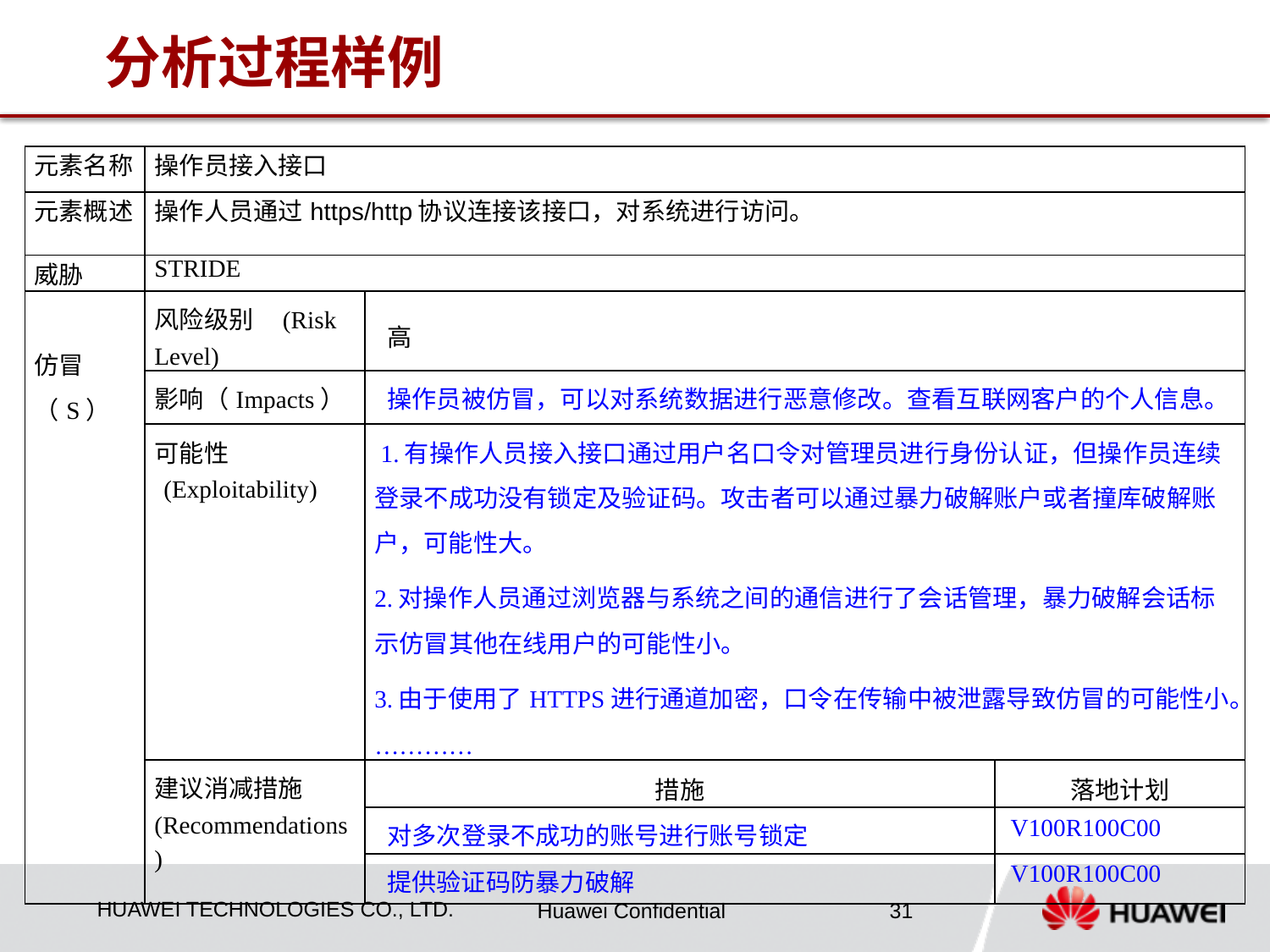

# 分析过程样例
| 元素名称 | 操作员接入接口 |  |  |
| --- | --- | --- | --- |
| 元素概述 | 操作人员通过https/http协议连接该接口，对系统进行访问。 |  |  |
| 威胁 | STRIDE |  |  |
| 仿冒（S） | 风险级别 (Risk Level) | 高 |  |
|  | 影响（Impacts） | 操作员被仿冒，可以对系统数据进行恶意修改。查看互联网客户的个人信息。 |  |
|  | 可能性(Exploitability) | 1.有操作人员接入接口通过用户名口令对管理员进行身份认证，但操作员连续登录不成功没有锁定及验证码。攻击者可以通过暴力破解账户或者撞库破解账户，可能性大。 2.对操作人员通过浏览器与系统之间的通信进行了会话管理，暴力破解会话标示仿冒其他在线用户的可能性小。 3.由于使用了HTTPS进行通道加密，口令在传输中被泄露导致仿冒的可能性小。 ………… |  |
|  | 建议消减措施 (Recommendations) | 措施 | 落地计划 |
|  |  | 对多次登录不成功的账号进行账号锁定 | V100R100C00 |
|  |  | 提供验证码防暴力破解 | V100R100C00 |